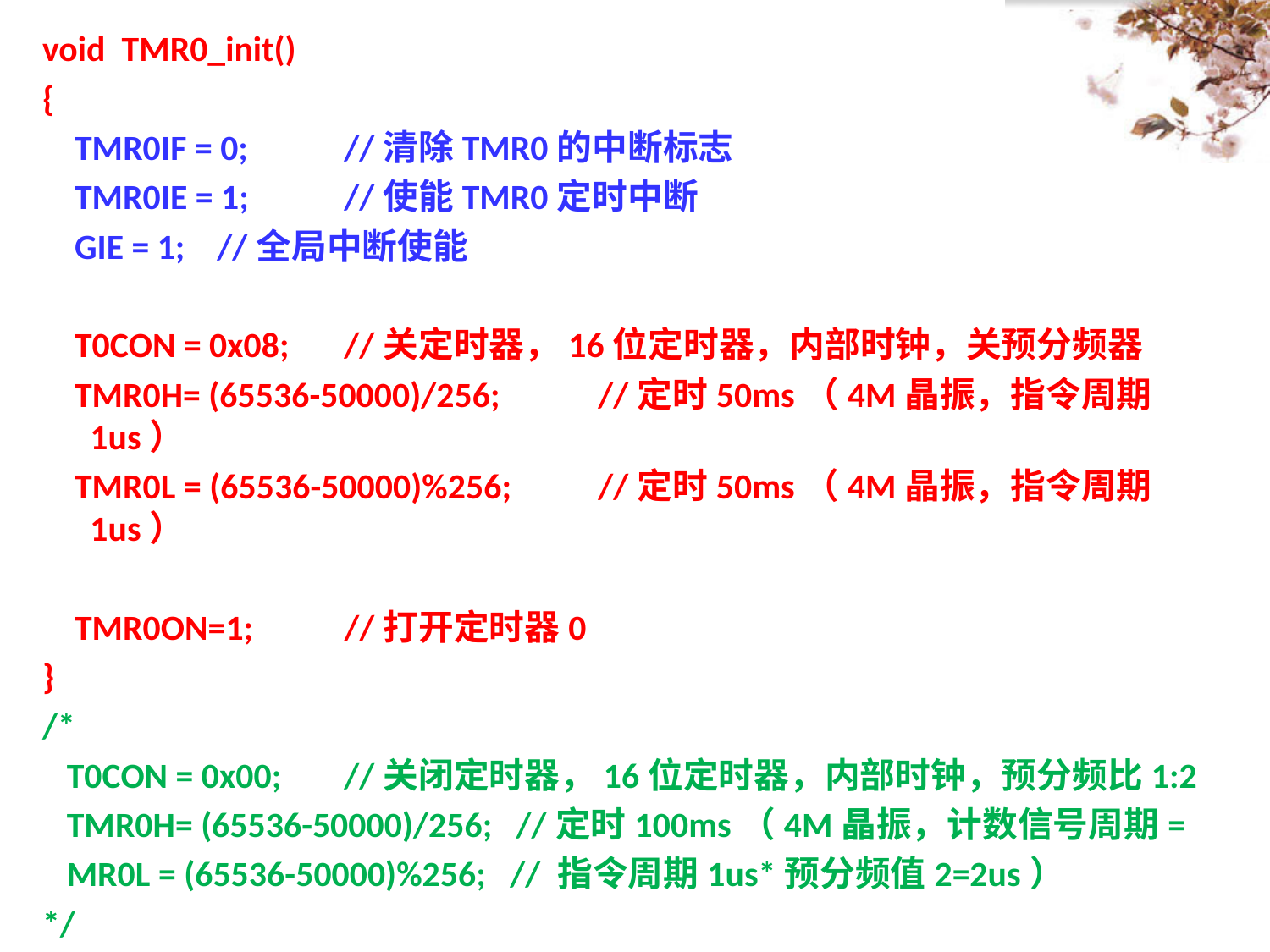

void  TMR0_init()
{
    TMR0IF = 0;  	//清除TMR0的中断标志
    TMR0IE = 1;  	//使能TMR0定时中断
    GIE = 1;  	//全局中断使能

    T0CON = 0x08;	//关定时器，16位定时器，内部时钟，关预分频器
    TMR0H= (65536-50000)/256; 	//定时50ms（4M晶振，指令周期1us）
    TMR0L = (65536-50000)%256; 	//定时50ms（4M晶振，指令周期1us）

    TMR0ON=1;	//打开定时器0
}
/*
   T0CON = 0x00;	//关闭定时器，16位定时器，内部时钟，预分频比1:2
   TMR0H= (65536-50000)/256;   //定时100ms（4M晶振，计数信号周期=
   MR0L = (65536-50000)%256;   // 指令周期1us*预分频值2=2us）
*/